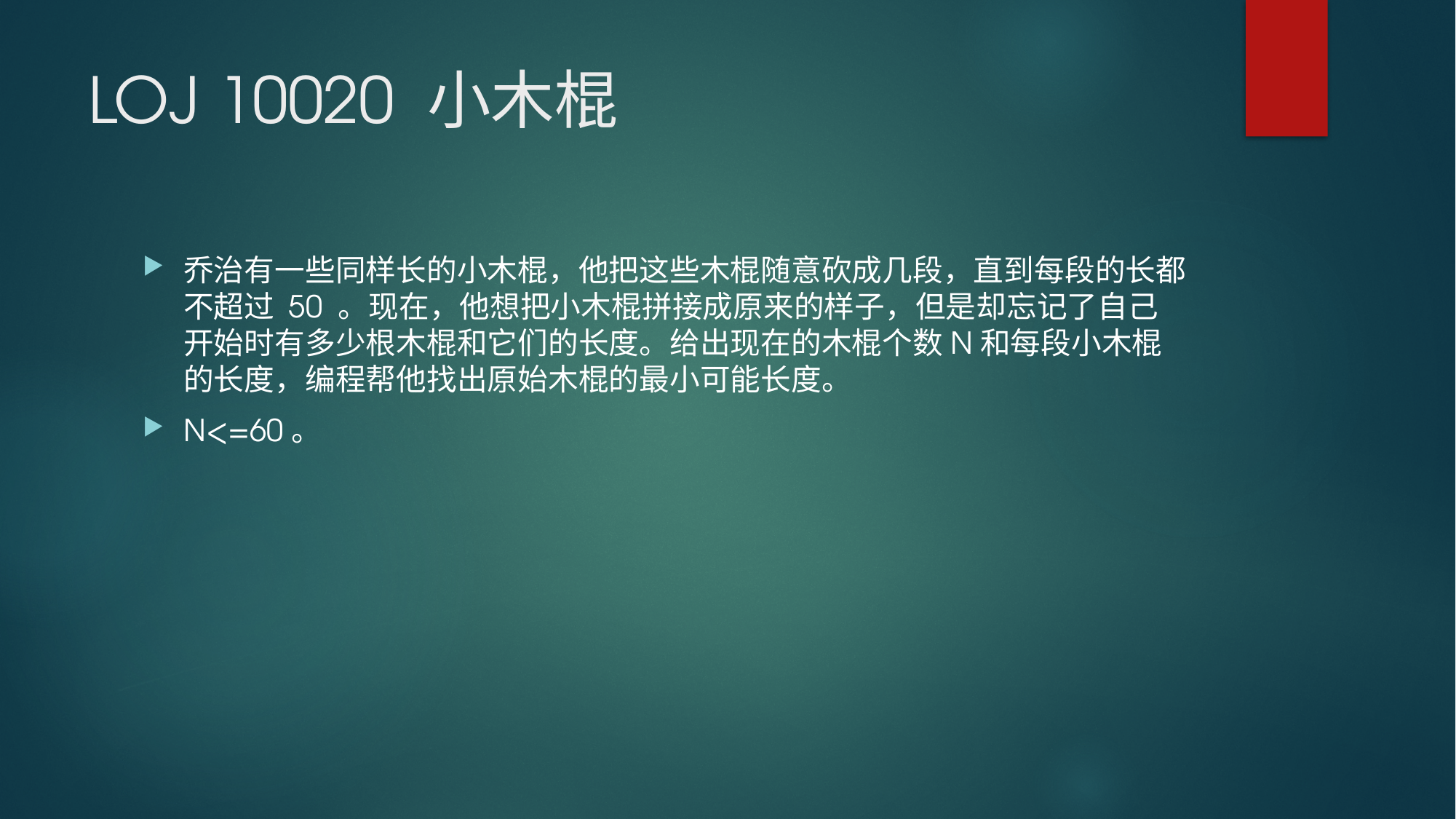

# LOJ 10020 小木棍
乔治有一些同样长的小木棍，他把这些木棍随意砍成几段，直到每段的长都不超过 50 。现在，他想把小木棍拼接成原来的样子，但是却忘记了自己开始时有多少根木棍和它们的长度。给出现在的木棍个数N和每段小木棍的长度，编程帮他找出原始木棍的最小可能长度。
N<=60。